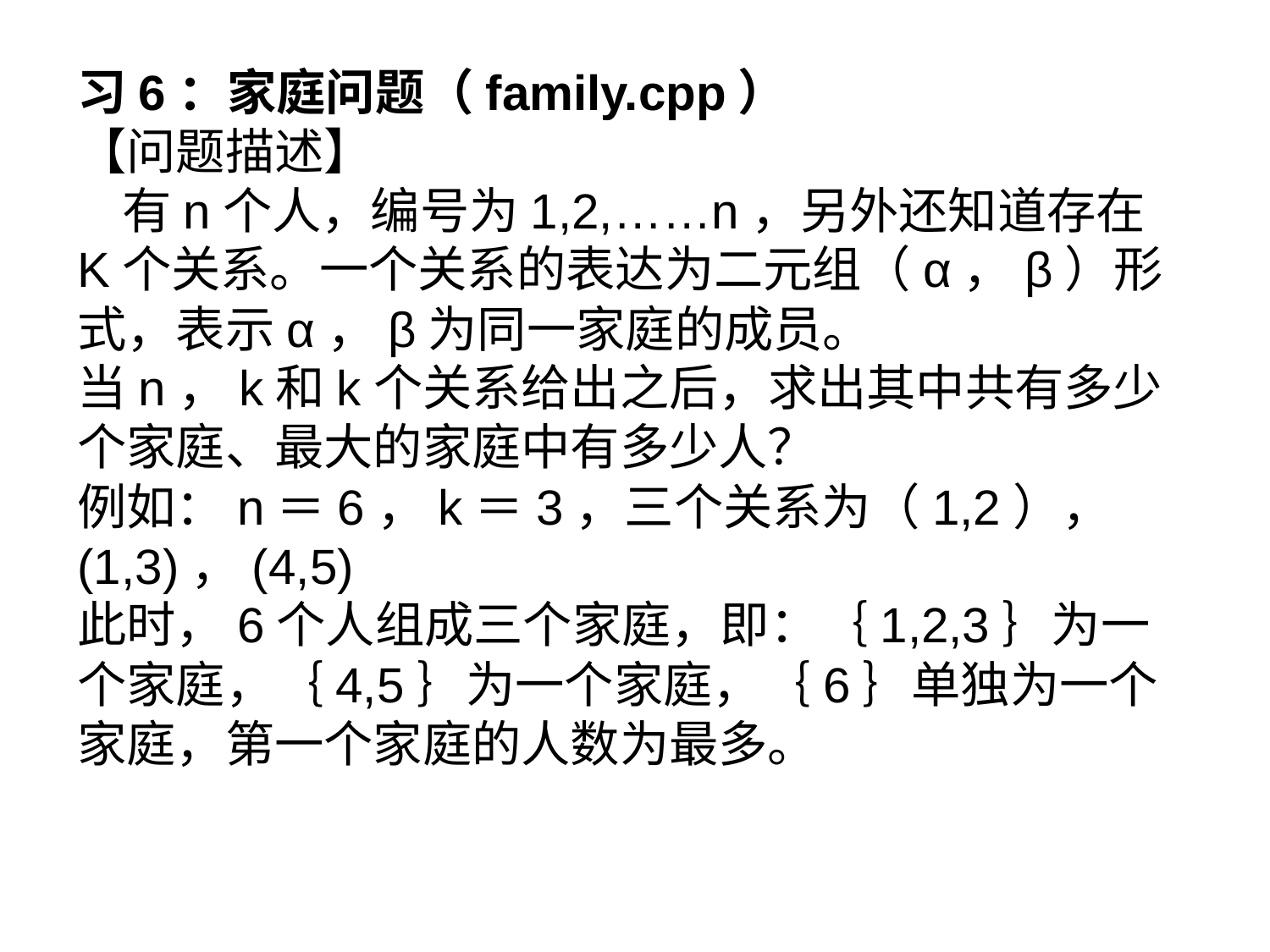

习6：家庭问题（family.cpp）
【问题描述】
   有n个人，编号为1,2,……n，另外还知道存在K个关系。一个关系的表达为二元组（α，β）形式，表示α，β为同一家庭的成员。
当n，k和k个关系给出之后，求出其中共有多少个家庭、最大的家庭中有多少人？
例如：n＝6，k＝3，三个关系为（1,2），(1,3)，(4,5)
此时，6个人组成三个家庭，即：｛1,2,3｝为一个家庭，｛4,5｝为一个家庭，｛6｝单独为一个家庭，第一个家庭的人数为最多。